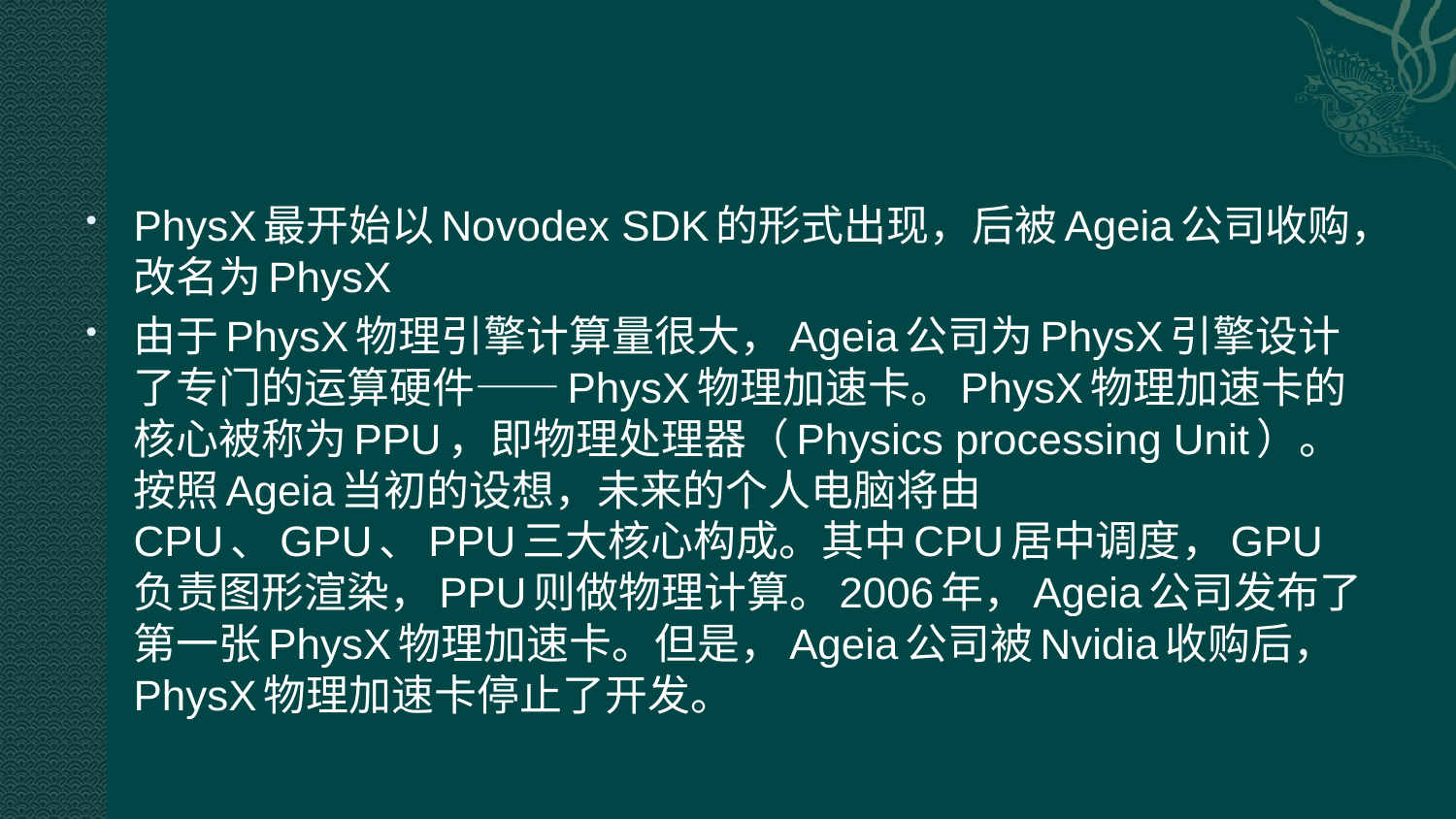

#
PhysX最开始以Novodex SDK的形式出现，后被Ageia公司收购，改名为PhysX
由于PhysX物理引擎计算量很大，Ageia公司为PhysX引擎设计了专门的运算硬件——PhysX物理加速卡。PhysX物理加速卡的核心被称为PPU，即物理处理器（Physics processing Unit）。按照Ageia当初的设想，未来的个人电脑将由CPU、GPU、PPU三大核心构成。其中CPU居中调度，GPU负责图形渲染，PPU则做物理计算。2006年，Ageia公司发布了第一张PhysX物理加速卡。但是，Ageia公司被Nvidia收购后，PhysX物理加速卡停止了开发。